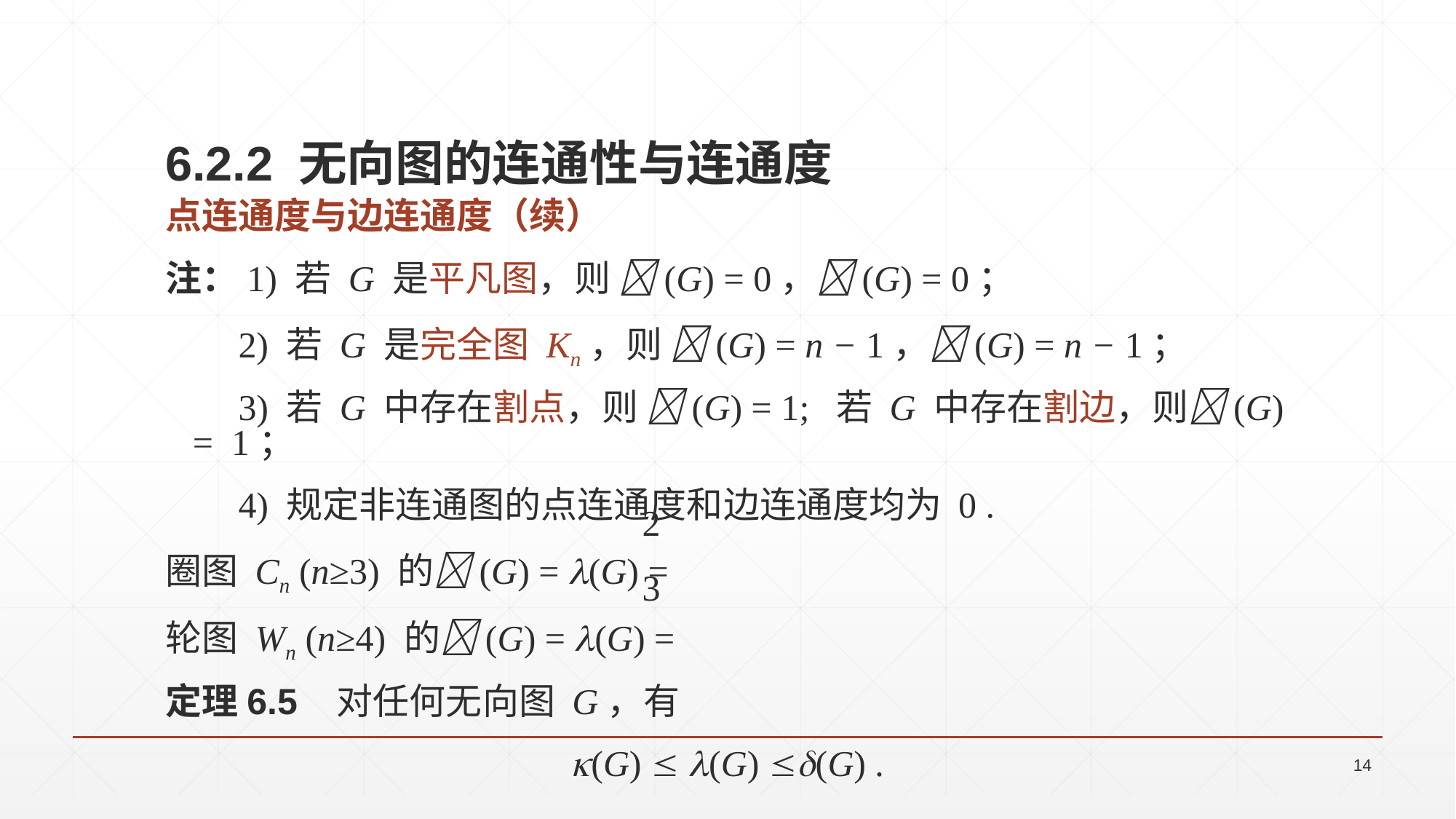

6.2.2 无向图的连通性与连通度
点连通度与边连通度（续）
注：1) 若 G 是平凡图，则 κ(G) = 0，λ(G) = 0；
	     2) 若 G 是完全图 Kn，则 κ(G) = n − 1，λ(G) = n − 1；
	     3) 若 G 中存在割点，则 κ(G) = 1;  若 G 中存在割边，则λ(G) =  1；
	     4) 规定非连通图的点连通度和边连通度均为 0 .
圈图 Cn (n≥3) 的κ(G) = λ(G) =
轮图 Wn (n≥4) 的κ(G) = λ(G) =
定理6.5   对任何无向图 G，有
κ(G) ≤ λ(G) ≤δ(G) .
2
3
14